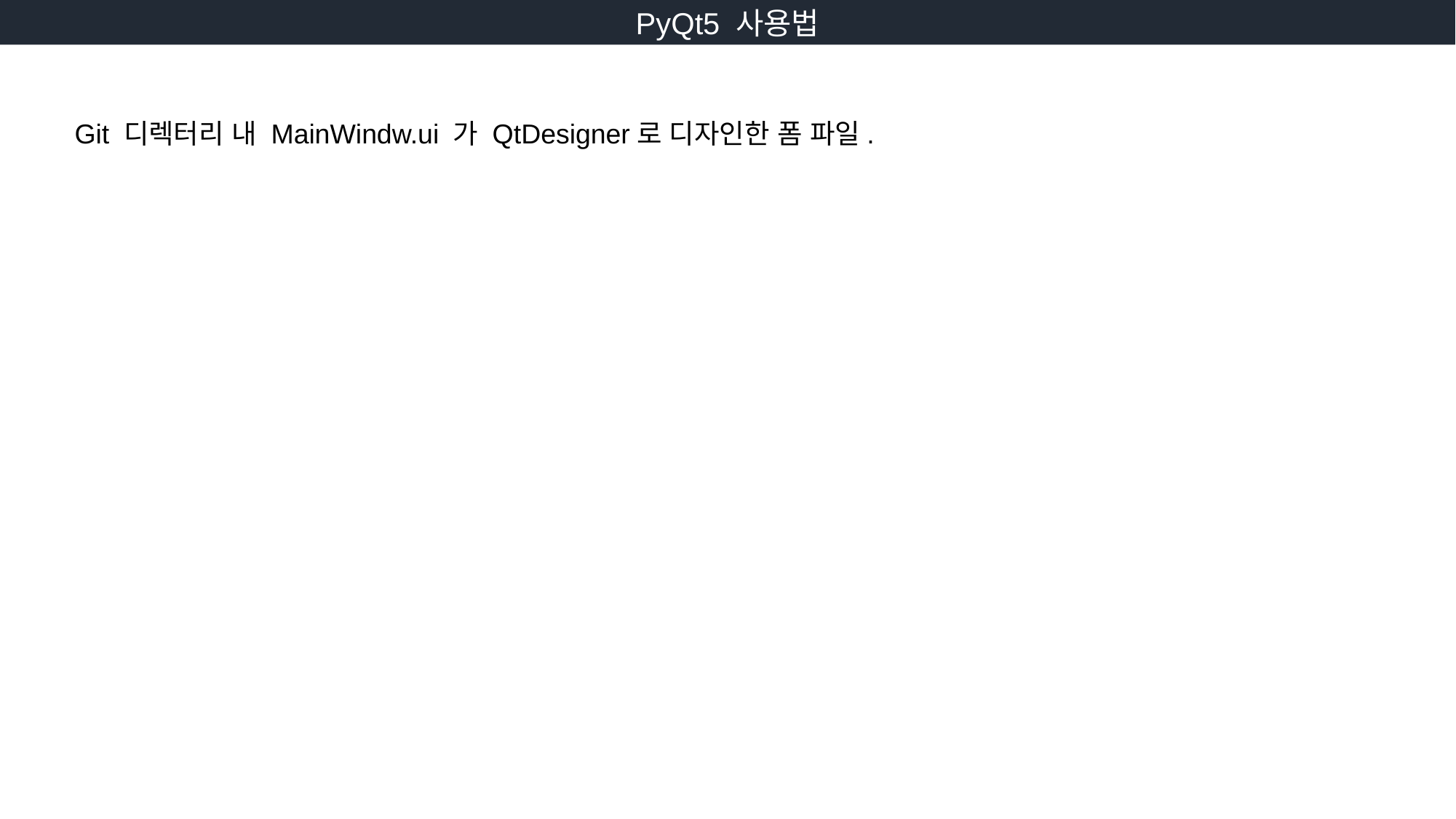

PyQt5 사용법
Git 디렉터리 내 MainWindw.ui 가 QtDesigner로 디자인한 폼 파일.